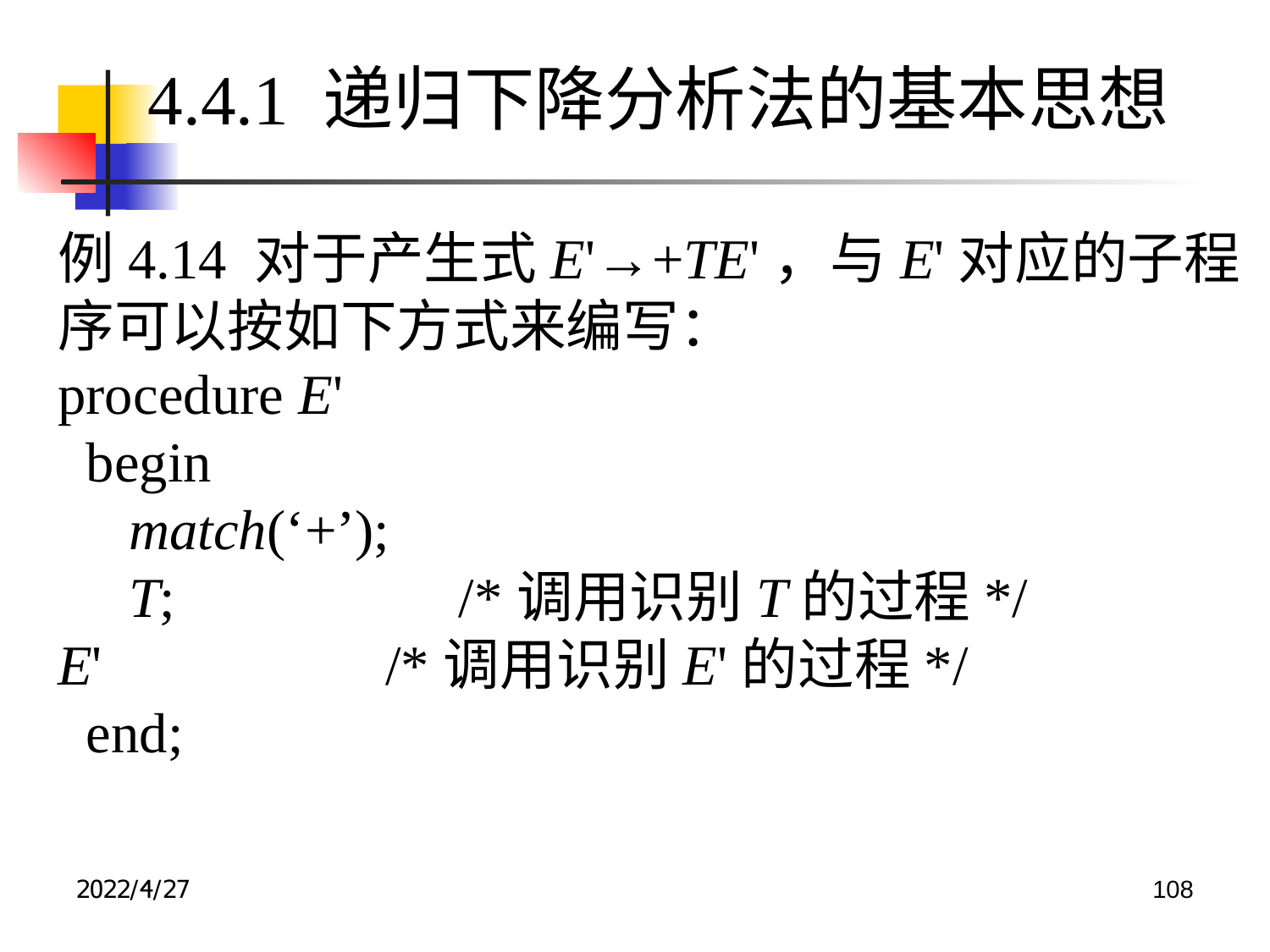

4.4.1 递归下降分析法的基本思想
例4.14 对于产生式E'→+TE'，与E'对应的子程序可以按如下方式来编写：
procedure E'
  begin
     match(‘+’);
     T;                    /*调用识别T的过程*/
E'                    /*调用识别E'的过程*/
  end;
2022/4/27
108